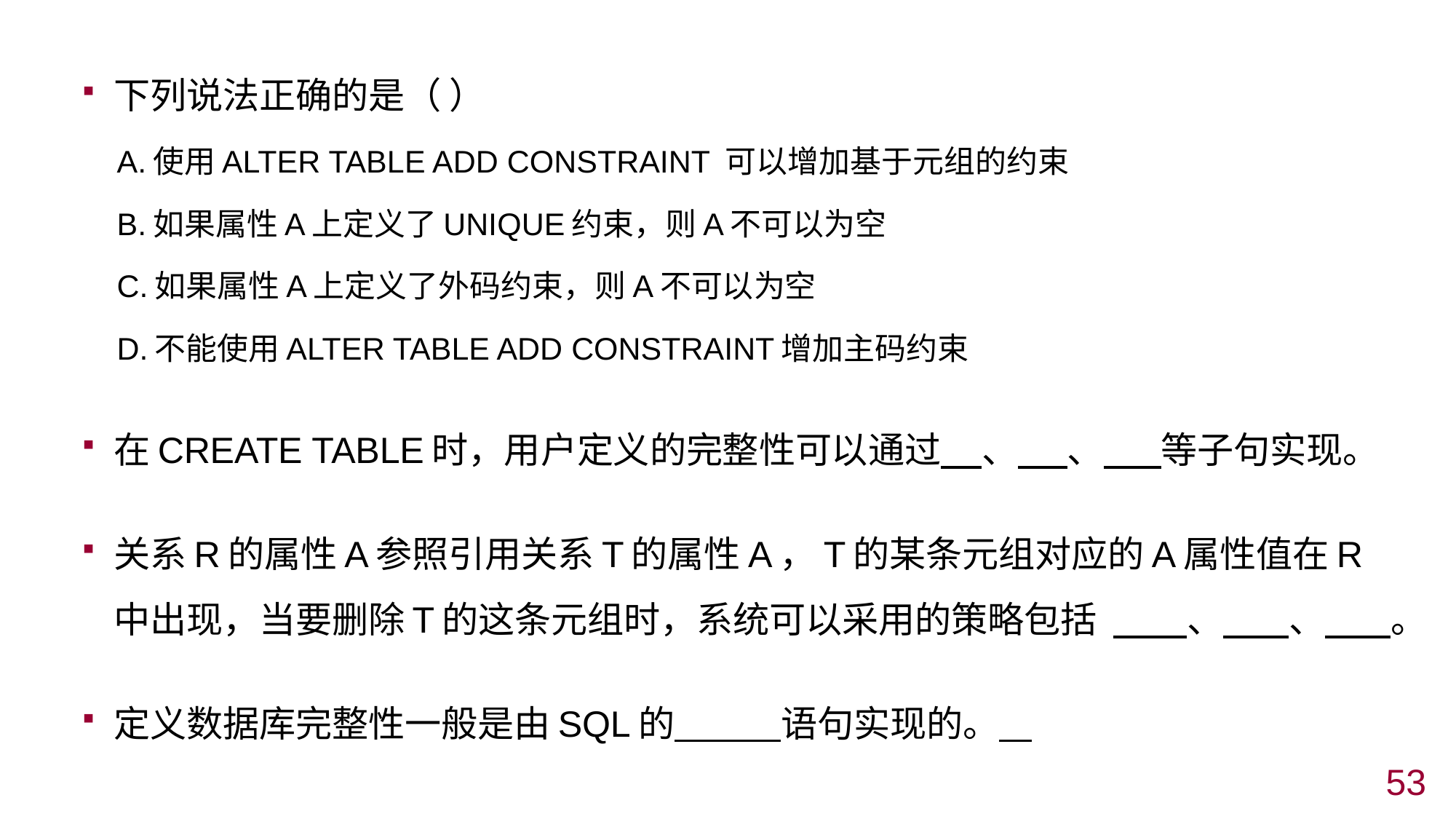

下列说法正确的是（ ）
    A.使用ALTER TABLE ADD CONSTRAINT 可以增加基于元组的约束
    B.如果属性A上定义了UNIQUE约束，则A不可以为空
    C.如果属性A上定义了外码约束，则A不可以为空
    D.不能使用ALTER TABLE ADD CONSTRAINT增加主码约束

在CREATE TABLE时，用户定义的完整性可以通过     、      、       等子句实现。

关系R的属性A参照引用关系T的属性A，T的某条元组对应的A属性值在R中出现，当要删除T的这条元组时，系统可以采用的策略包括           、        、        。

定义数据库完整性一般是由SQL的             语句实现的。
53